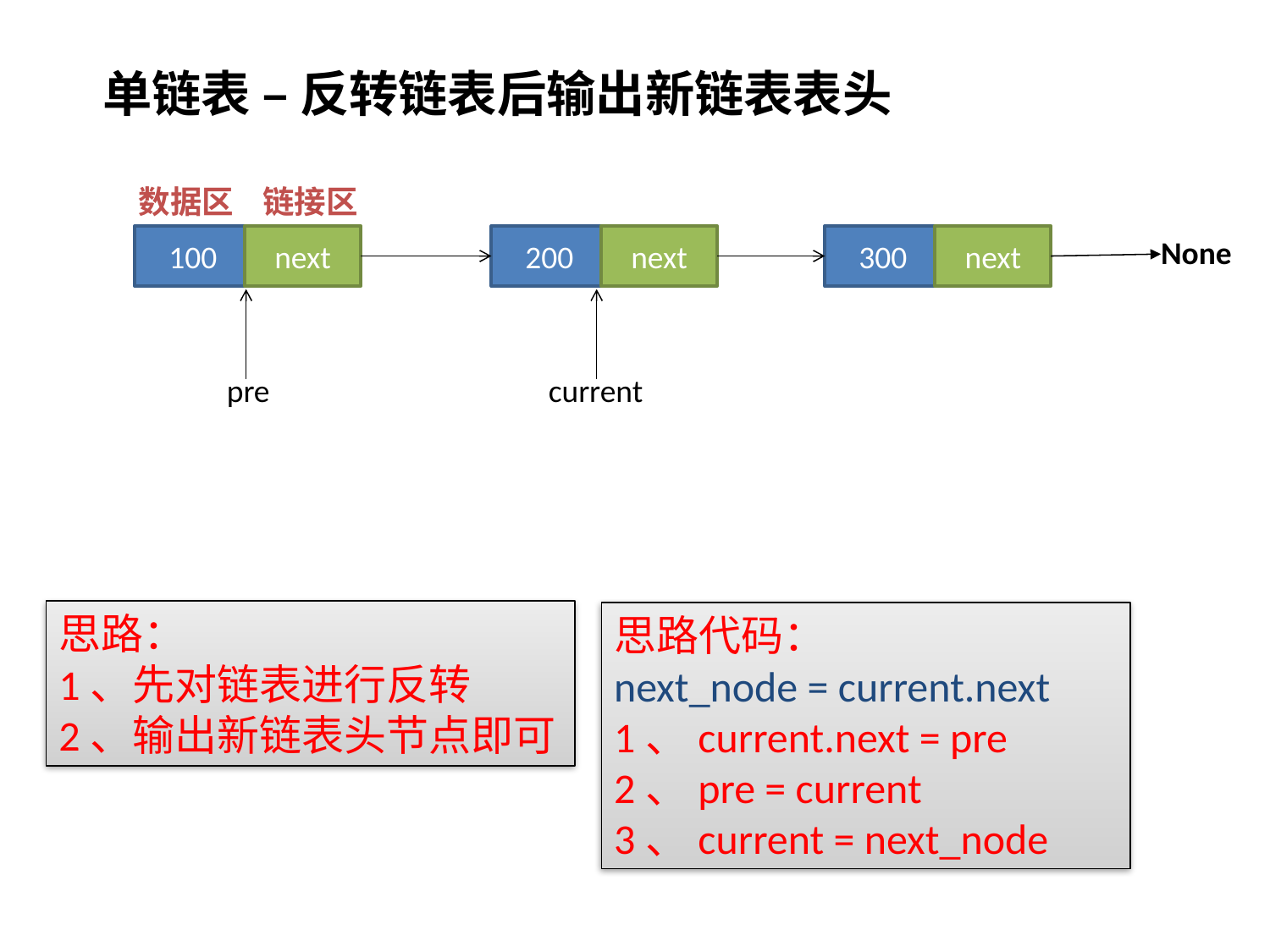

单链表 – 反转链表后输出新链表表头
数据区    链接区
100
next
200
next
300
next
None
    pre
current
思路：
1、先对链表进行反转
2、输出新链表头节点即可
思路代码：
next_node = current.next
1、current.next = pre
2、pre = current
3、current = next_node